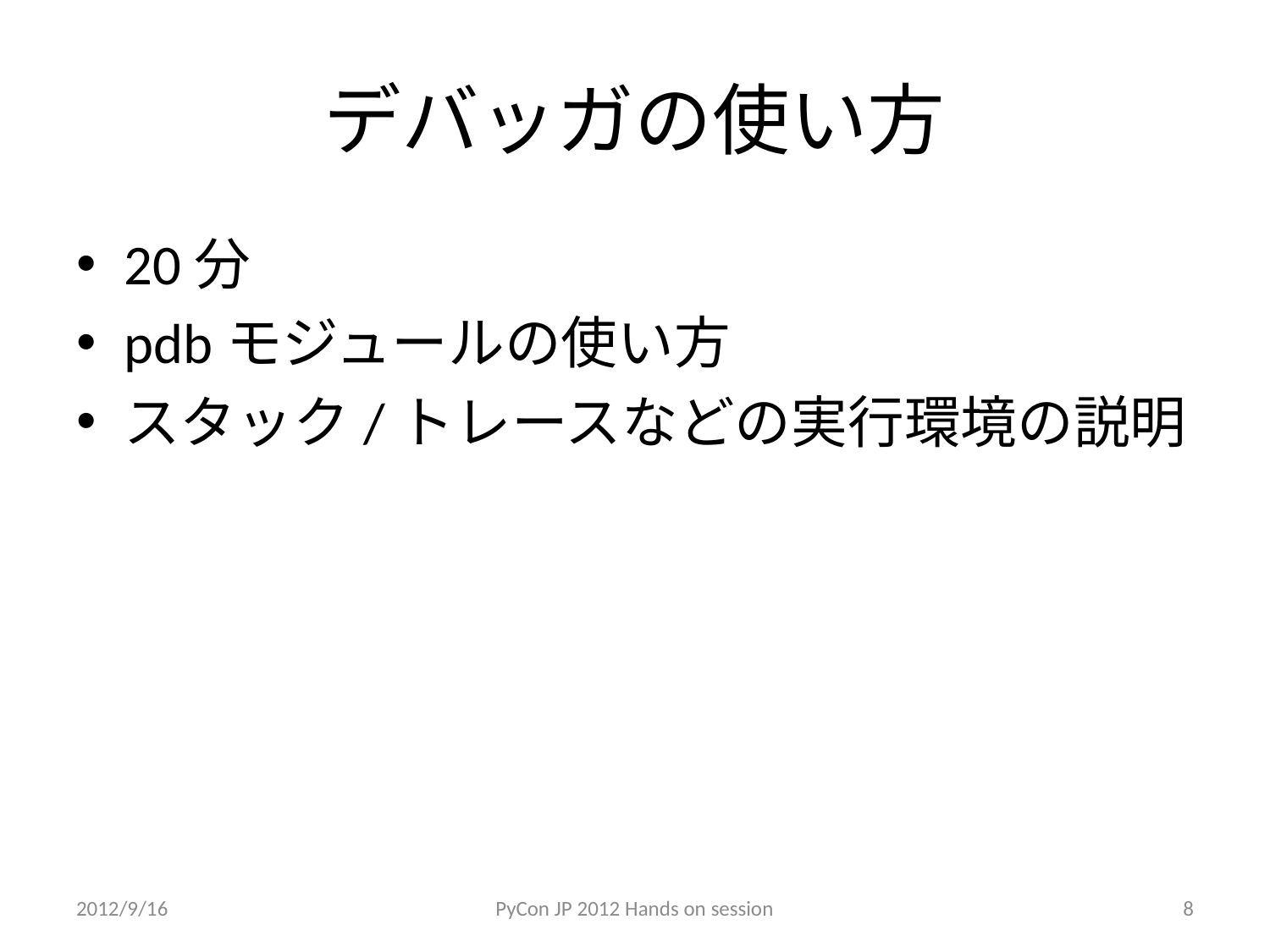

# デバッガの使い方
20分
pdbモジュールの使い方
スタック/トレースなどの実行環境の説明
2012/9/16
PyCon JP 2012 Hands on session
8